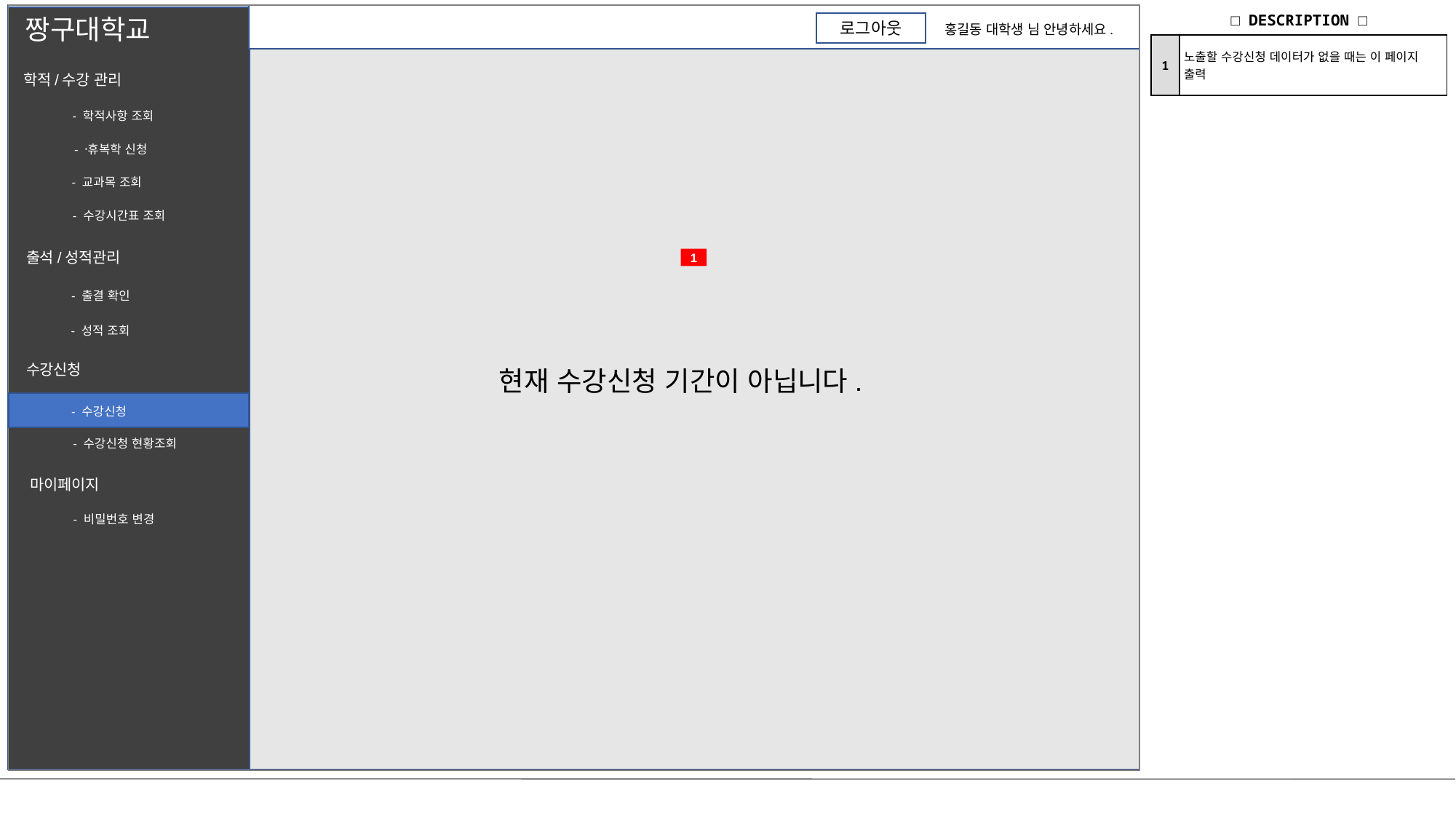

| □ DESCRIPTION □ |  |
| --- | --- |
| 1 | 노출할 수강신청 데이터가 없을 때는 이 페이지 출력 |

짱구대학교
로그아웃
홍길동 대학생 님 안녕하세요.
학적/수강 관리
- 학적사항 조회
- 휴〮복학 신청
- 교과목 조회
- 수강시간표 조회
출석/성적관리
1
- 출결 확인
- 성적 조회
수강신청
현재 수강신청 기간이 아닙니다.

- 수강신청
- 수강신청 현황조회
마이페이지
- 비밀번호 변경